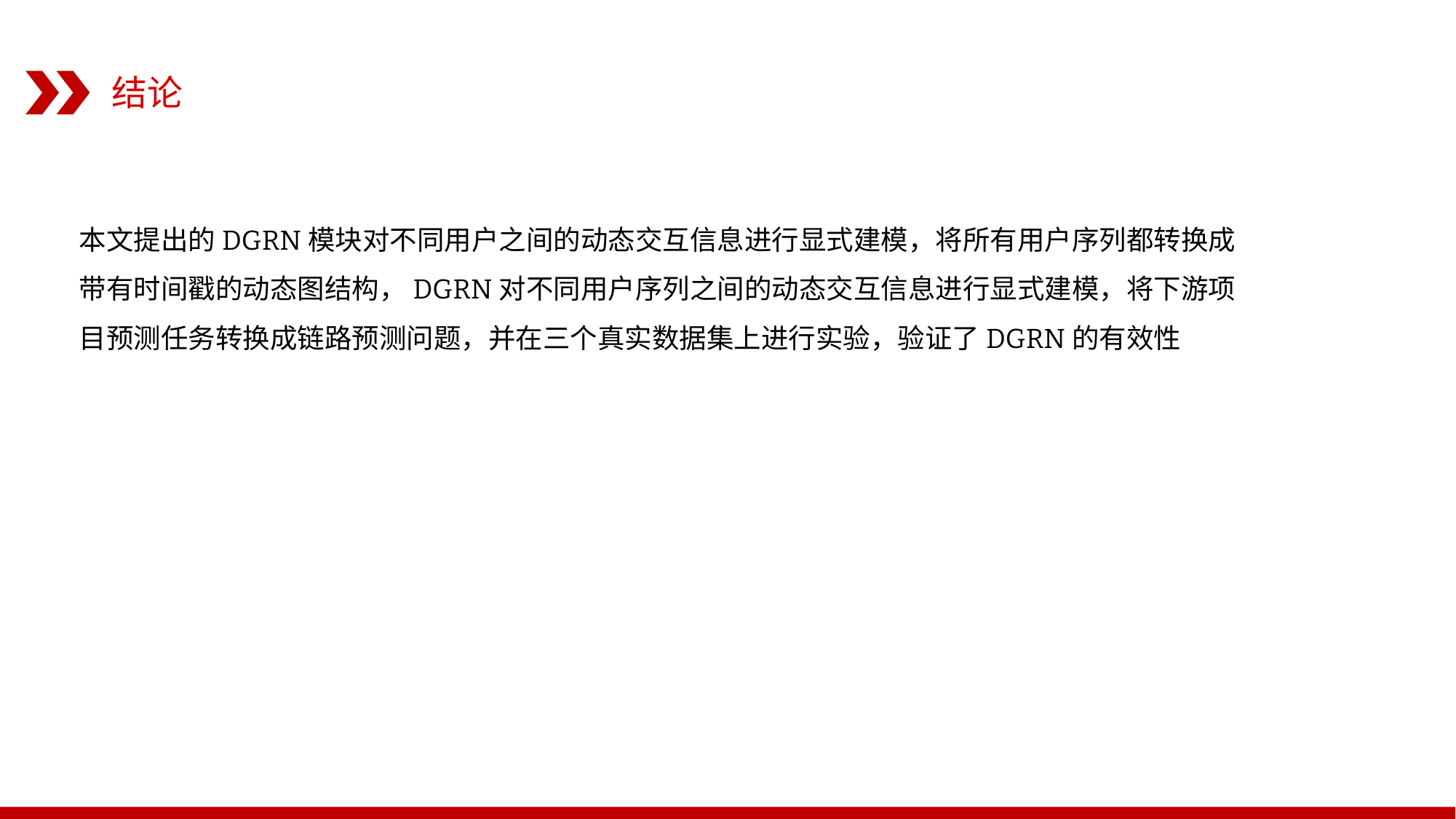

结论

本文提出的DGRN模块对不同用户之间的动态交互信息进行显式建模，将所有用户序列都转换成带有时间戳的动态图结构，DGRN对不同用户序列之间的动态交互信息进行显式建模，将下游项目预测任务转换成链路预测问题，并在三个真实数据集上进行实验，验证了DGRN的有效性